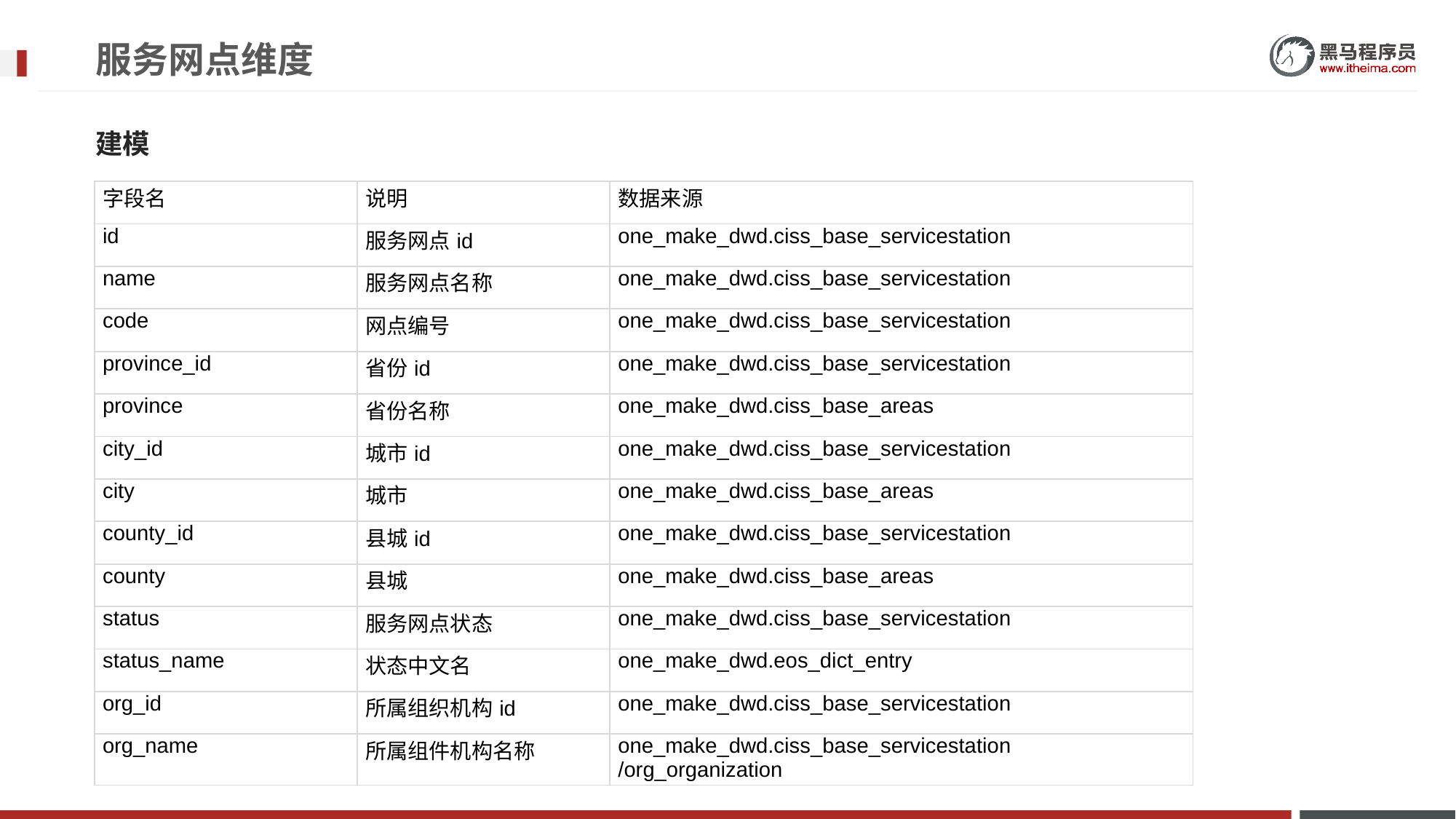

# 服务网点维度
建模
| 字段名 | 说明 | 数据来源 |
| --- | --- | --- |
| id | 服务网点id | one\_make\_dwd.ciss\_base\_servicestation |
| name | 服务网点名称 | one\_make\_dwd.ciss\_base\_servicestation |
| code | 网点编号 | one\_make\_dwd.ciss\_base\_servicestation |
| province\_id | 省份id | one\_make\_dwd.ciss\_base\_servicestation |
| province | 省份名称 | one\_make\_dwd.ciss\_base\_areas |
| city\_id | 城市id | one\_make\_dwd.ciss\_base\_servicestation |
| city | 城市 | one\_make\_dwd.ciss\_base\_areas |
| county\_id | 县城id | one\_make\_dwd.ciss\_base\_servicestation |
| county | 县城 | one\_make\_dwd.ciss\_base\_areas |
| status | 服务网点状态 | one\_make\_dwd.ciss\_base\_servicestation |
| status\_name | 状态中文名 | one\_make\_dwd.eos\_dict\_entry |
| org\_id | 所属组织机构id | one\_make\_dwd.ciss\_base\_servicestation |
| org\_name | 所属组件机构名称 | one\_make\_dwd.ciss\_base\_servicestation /org\_organization |